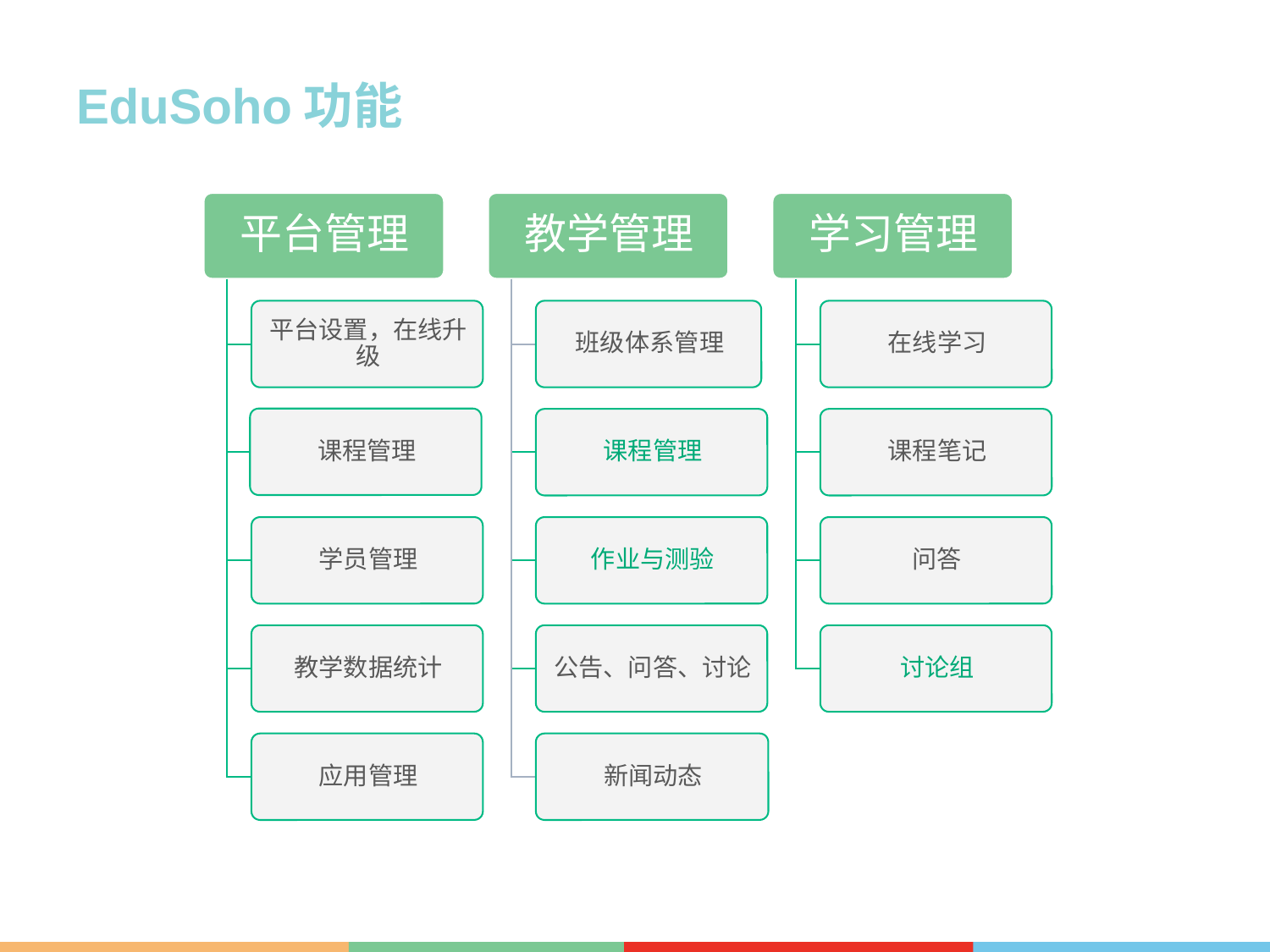

# EduSoho功能
平台管理
平台设置，在线升级
课程管理
学员管理
教学数据统计
应用管理
教学管理
班级体系管理
课程管理
作业与测验
公告、问答、讨论
新闻动态
学习管理
在线学习
课程笔记
问答
讨论组